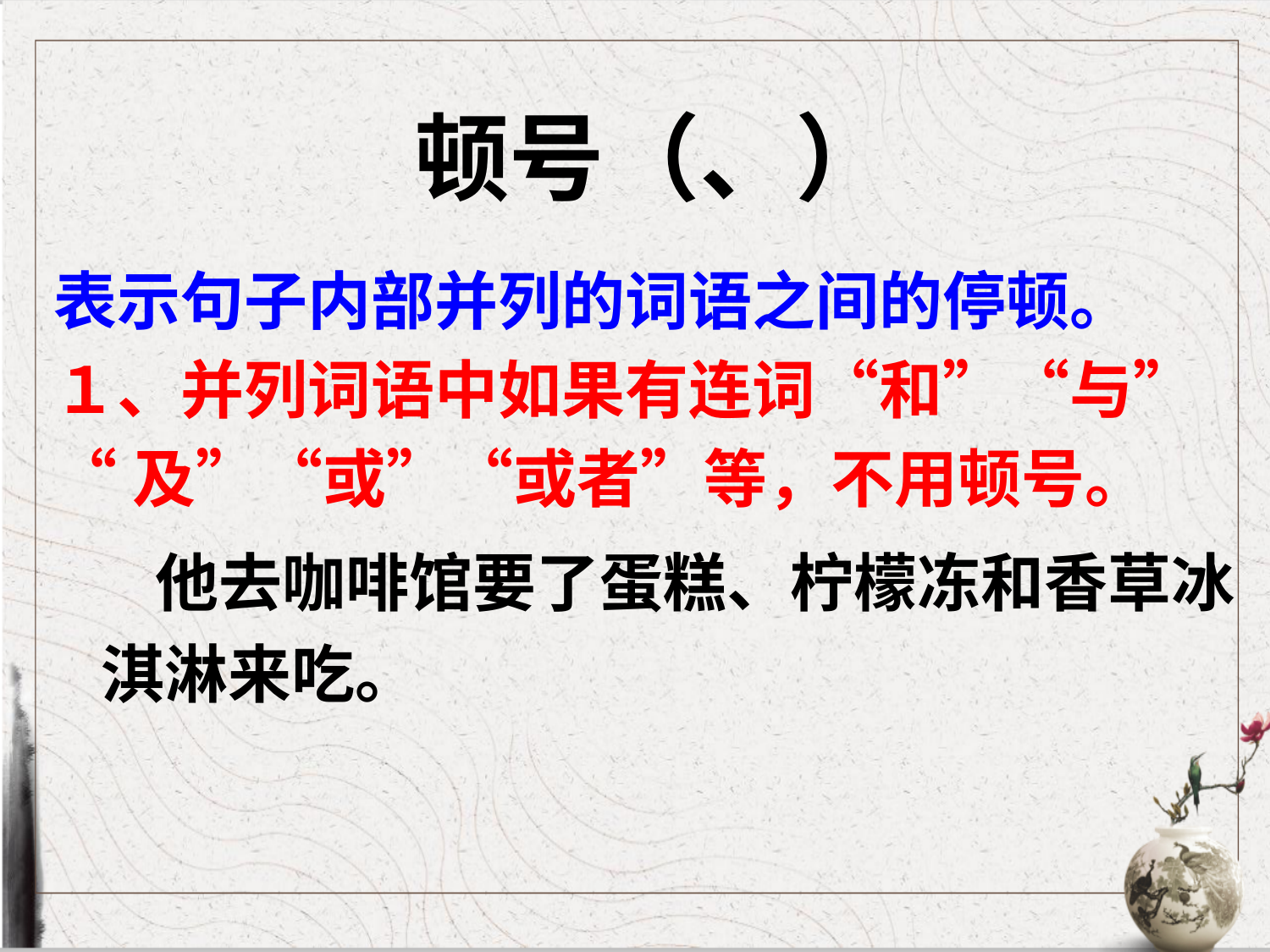

# 顿号（、）
表示句子内部并列的词语之间的停顿。
１、并列词语中如果有连词“和”“与”
“及”“或”“或者”等，不用顿号。
      他去咖啡馆要了蛋糕、柠檬冻和香草冰淇淋来吃。